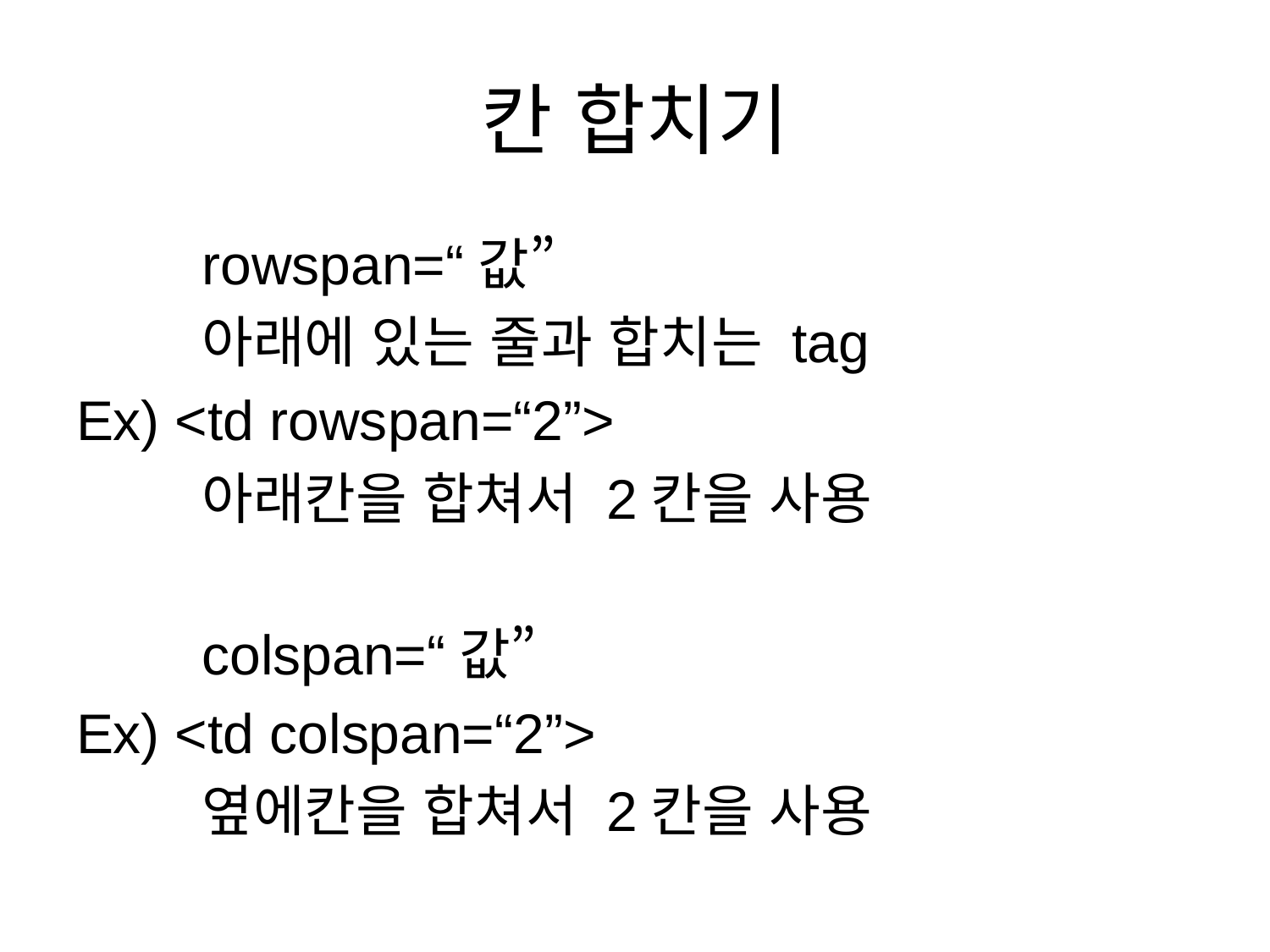

# 칸 합치기
	rowspan=“값”
	아래에 있는 줄과 합치는 tag
Ex) <td rowspan=“2”>
	아래칸을 합쳐서 2칸을 사용

	colspan=“값”
Ex) <td colspan=“2”>
	옆에칸을 합쳐서 2칸을 사용